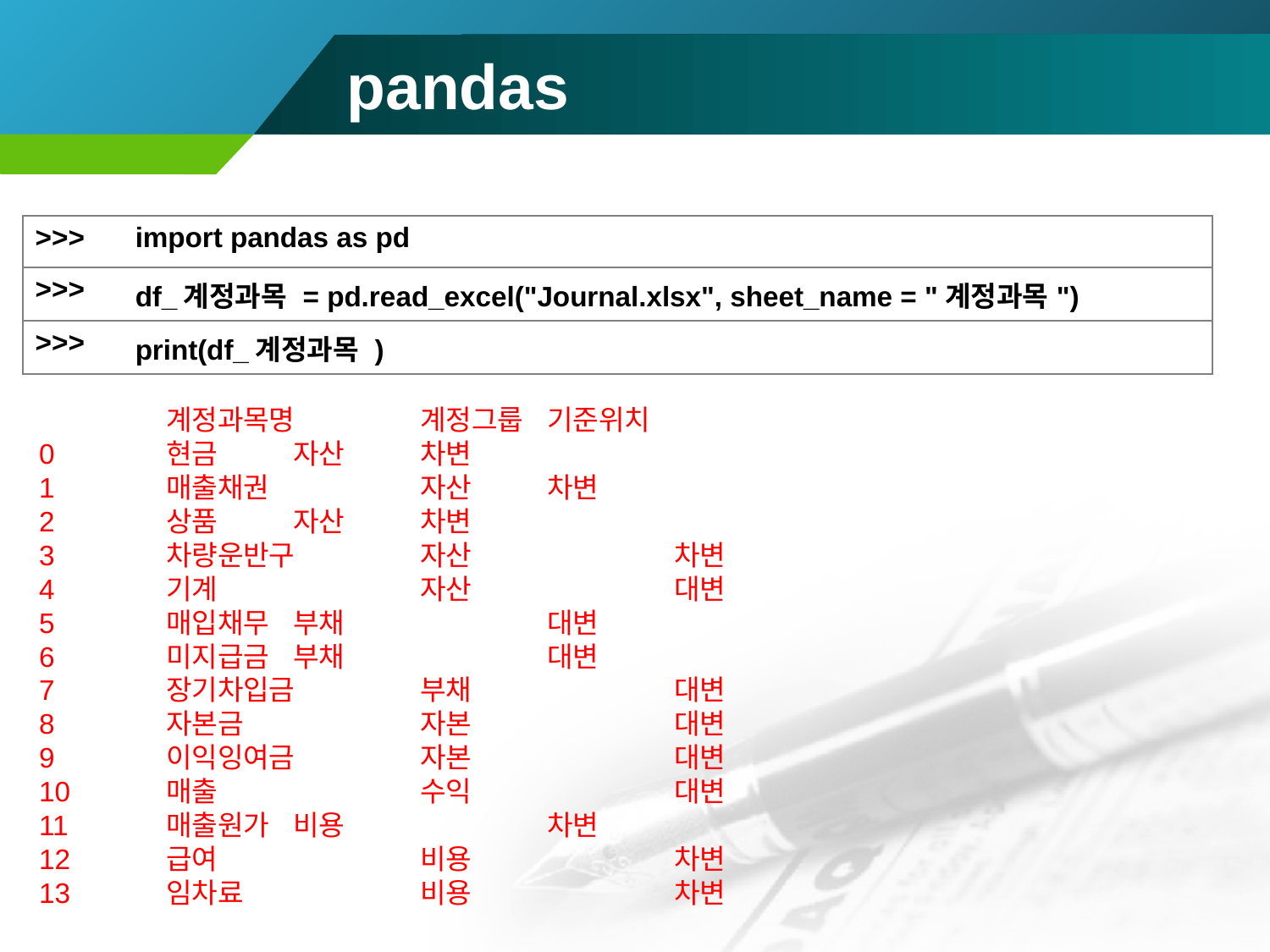

# pandas
| >>> | import pandas as pd |
| --- | --- |
| >>> | df\_계정과목 = pd.read\_excel("Journal.xlsx", sheet\_name = "계정과목") |
| >>> | print(df\_계정과목 ) |
   	계정과목명   	계정그룹   	기준위치
0  	현금        	자산         	차변
1  	매출채권     	자산        	차변
2  	상품         	자산        	차변
3  	차량운반구   	자산   		차변
4  	기계   		자산   		대변
5    	매입채무   	부채   		대변
6    	미지급금   	부채   		대변
7   	장기차입금   	부채  		대변
8     	자본금   		자본  		대변
9   	이익잉여금   	자본   		대변
10     	매출   		수익   		대변
11   	매출원가   	비용   		차변
12     	급여   		비용   		차변
13    	임차료   		비용   		차변